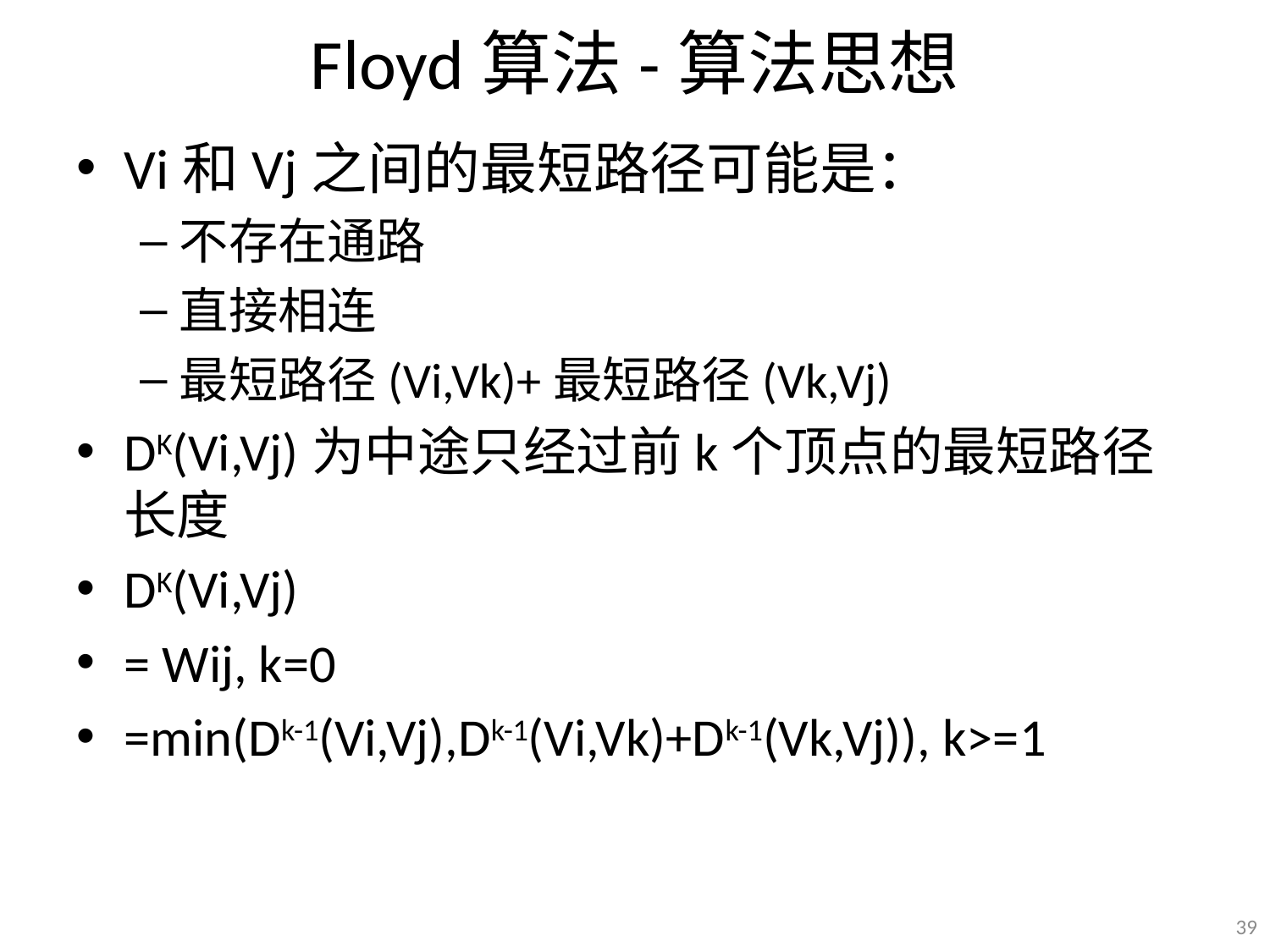

# Floyd算法-算法思想
Vi和Vj之间的最短路径可能是：
不存在通路
直接相连
最短路径(Vi,Vk)+最短路径(Vk,Vj)
DK(Vi,Vj)为中途只经过前k个顶点的最短路径长度
DK(Vi,Vj)
= Wij, k=0
=min(Dk-1(Vi,Vj),Dk-1(Vi,Vk)+Dk-1(Vk,Vj)), k>=1

39